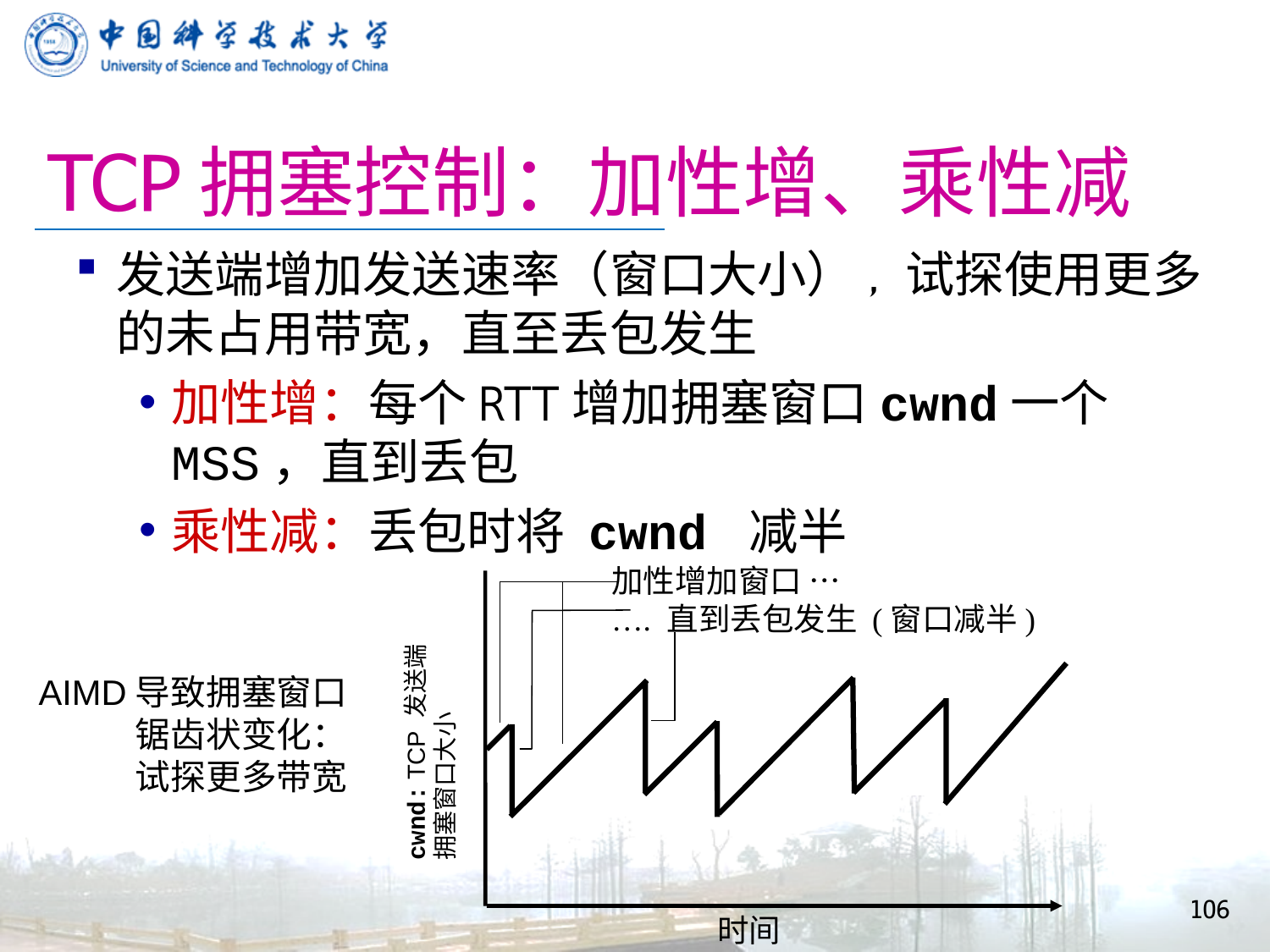

# TCP拥塞控制：加性增、乘性减
发送端增加发送速率（窗口大小）, 试探使用更多的未占用带宽，直至丢包发生
加性增：每个RTT增加拥塞窗口cwnd一个MSS，直到丢包
乘性减：丢包时将 cwnd 减半
加性增加窗口 …
…. 直到丢包发生 (窗口减半)

AIMD导致拥塞窗口
锯齿状变化：
试探更多带宽

cwnd: TCP 发送端
拥塞窗口大小

106
时间